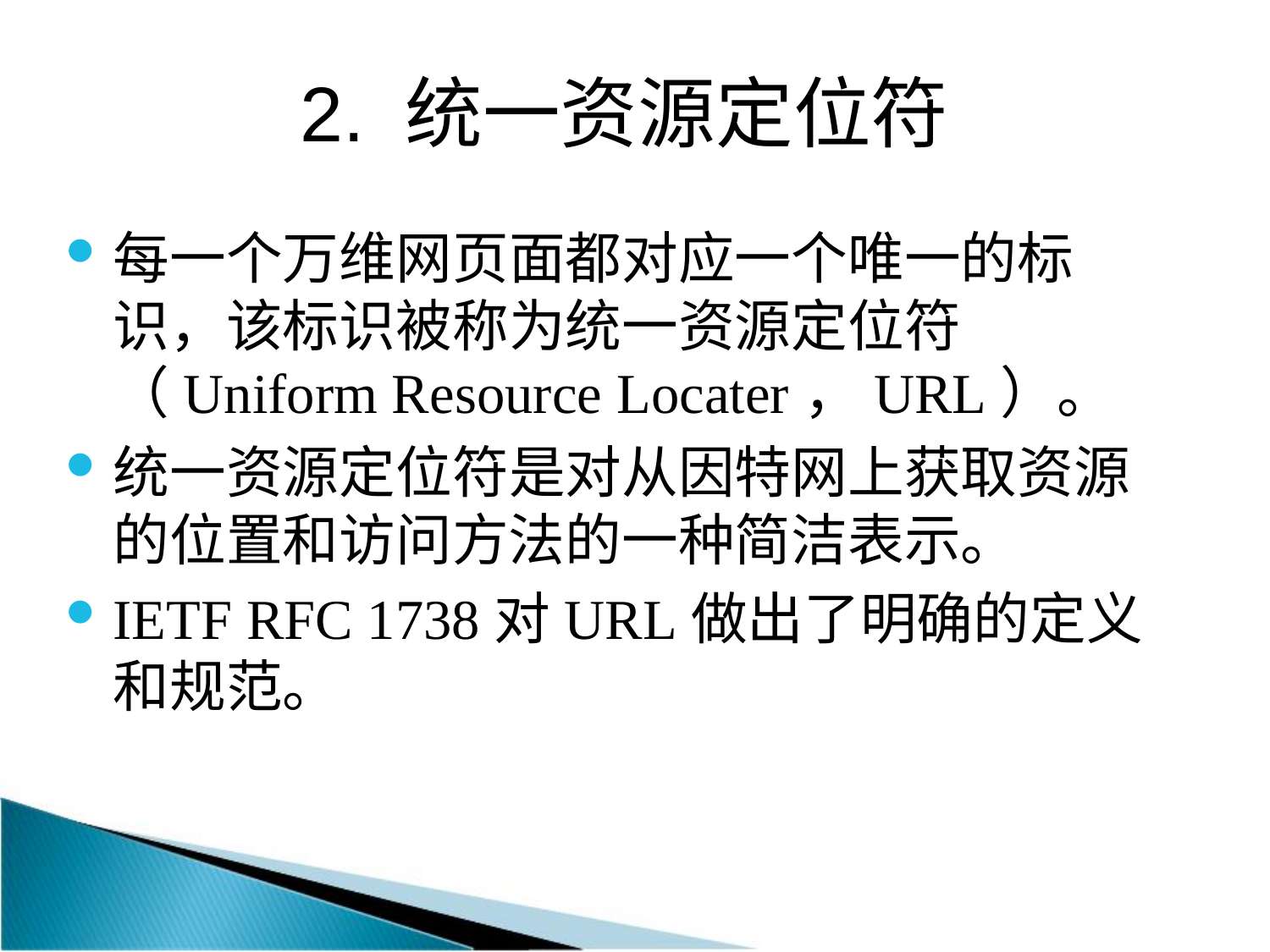

# 2. 统一资源定位符
每一个万维网页面都对应一个唯一的标识，该标识被称为统一资源定位符（Uniform Resource Locater，URL）。
统一资源定位符是对从因特网上获取资源的位置和访问方法的一种简洁表示。
IETF RFC 1738对URL做出了明确的定义和规范。